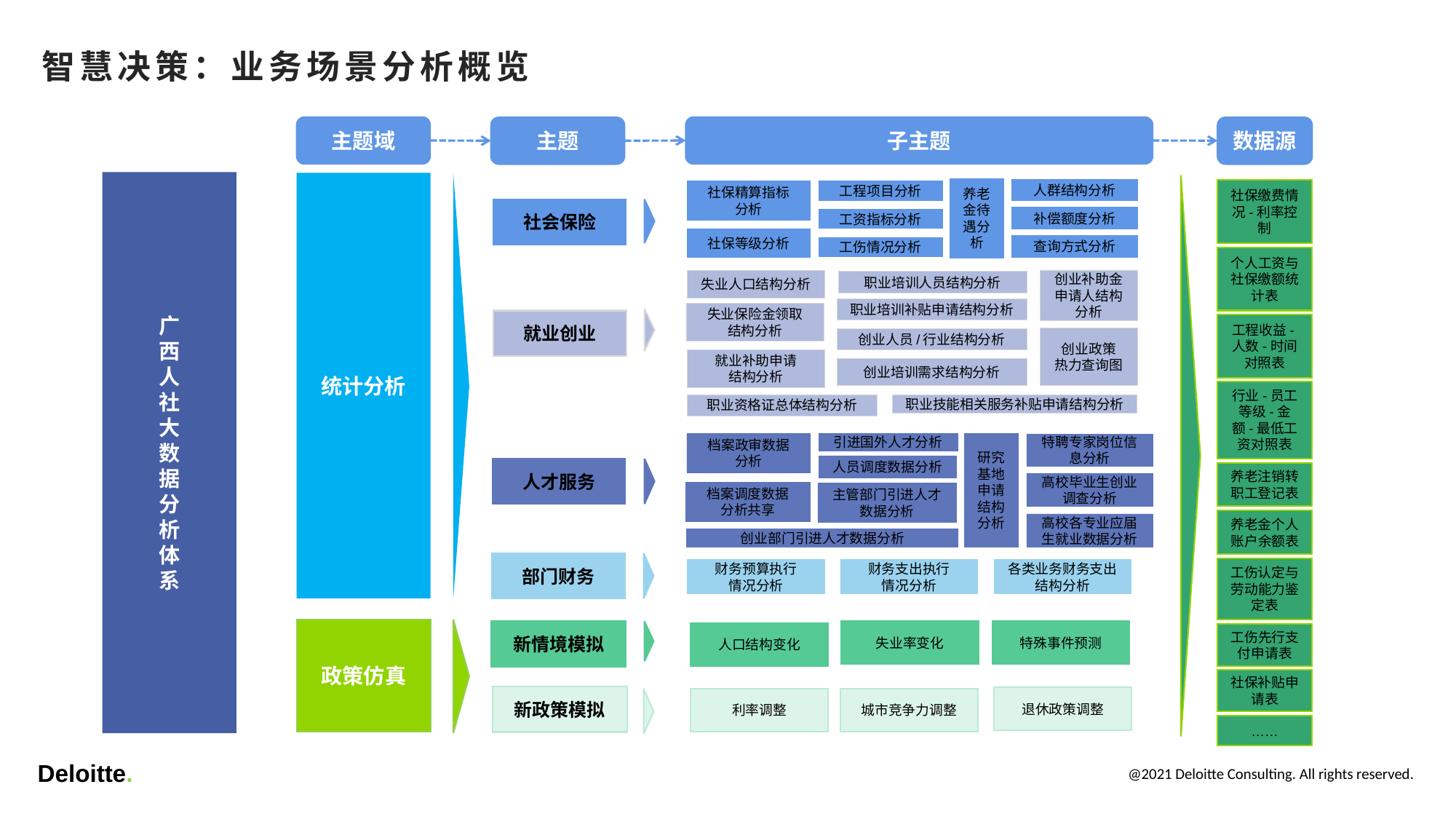

# 智慧决策：业务场景分析概览
主题域
子主题
主题
数据源
广
西
人
社
大
数
据
分
析
体
系
统计分析
养老金待遇分析
人群结构分析
社保缴费情况-利率控制
社保精算指标
分析
工程项目分析
社会保险
补偿额度分析
工资指标分析

社保等级分析
查询方式分析
工伤情况分析
个人工资与社保缴额统计表
创业补助金申请人结构分析
失业人口结构分析
职业培训人员结构分析
职业培训补贴申请结构分析
失业保险金领取
结构分析
就业创业
工程收益-人数-时间对照表

创业政策
热力查询图
创业人员/行业结构分析
就业补助申请
结构分析
创业培训需求结构分析

行业-员工等级-金额-最低工资对照表
职业资格证总体结构分析
职业技能相关服务补贴申请结构分析
档案政审数据
分析
研究基地申请结构分析
引进国外人才分析
特聘专家岗位信息分析

人员调度数据分析
人才服务
养老注销转职工登记表
高校毕业生创业调查分析

档案调度数据
分析共享
主管部门引进人才数据分析
养老金个人账户余额表
高校各专业应届生就业数据分析
创业部门引进人才数据分析
部门财务
工伤认定与劳动能力鉴定表
财务预算执行
情况分析
财务支出执行
情况分析
各类业务财务支出结构分析

政策仿真
失业率变化
特殊事件预测
新情境模拟
人口结构变化
工伤先行支付申请表

社保补贴申请表
新政策模拟
退休政策调整
利率调整
城市竞争力调整

……